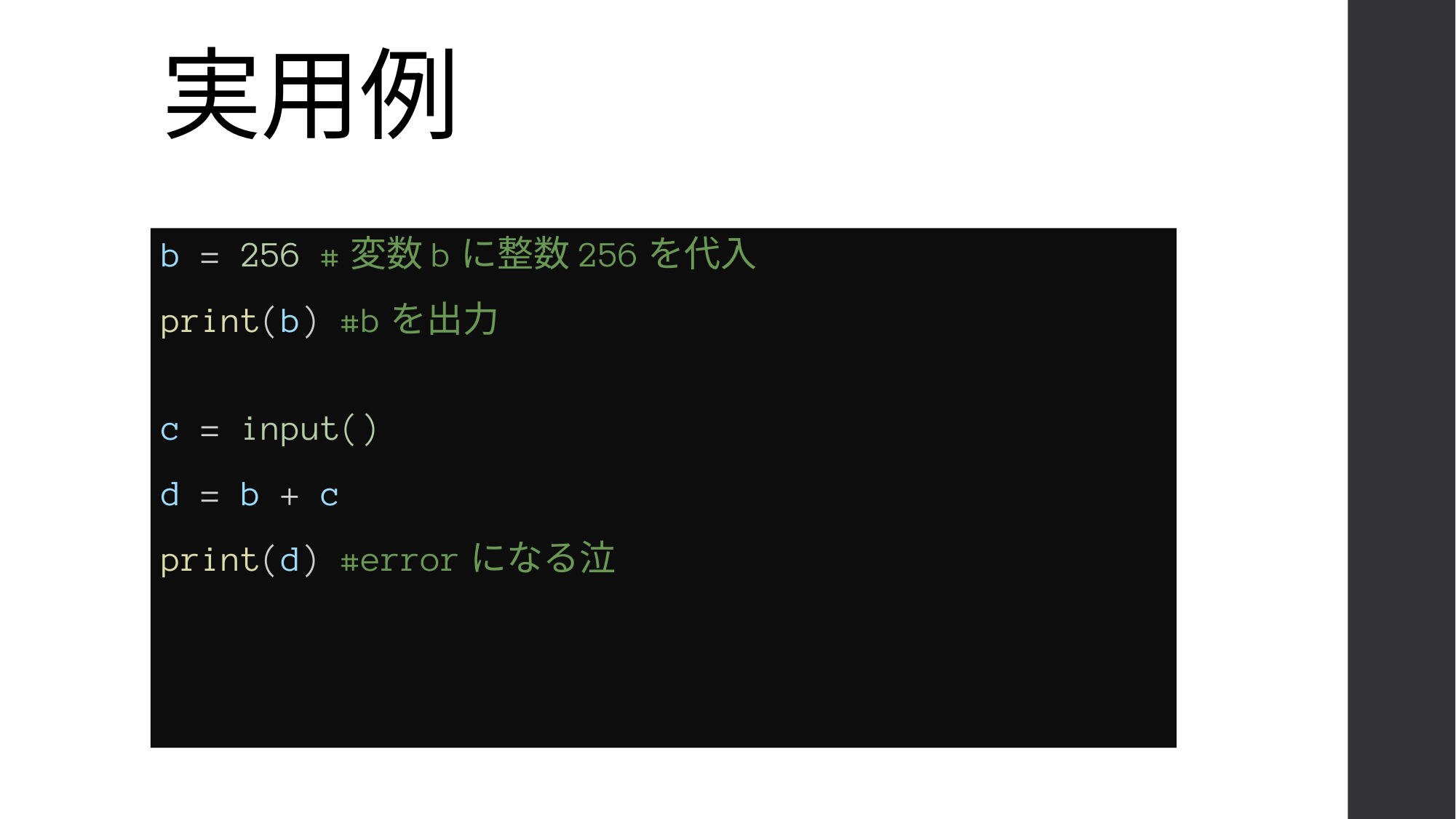

# 実用例
b = 256 #変数bに整数256を代入
print(b) #bを出力
c = input()
d = b + c
print(d) #errorになる泣